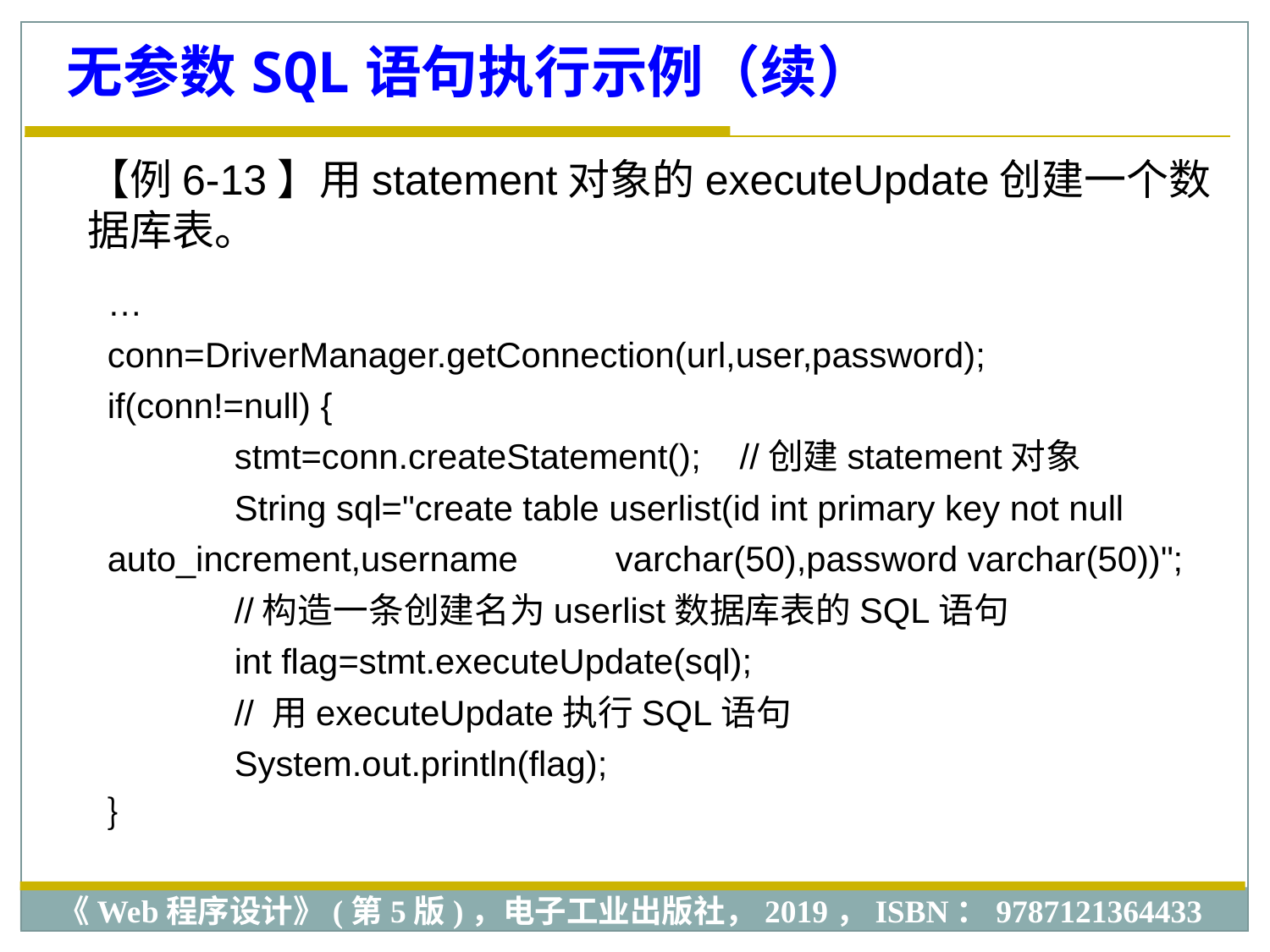

无参数SQL语句执行示例（续）

【例6-13】用statement对象的executeUpdate创建一个数据库表。

…
conn=DriverManager.getConnection(url,user,password);
if(conn!=null) {
	stmt=conn.createStatement();    //创建statement对象
	String sql="create table userlist(id int primary key not null auto_increment,username 	varchar(50),password varchar(50))";
	//构造一条创建名为userlist数据库表的SQL语句
	int flag=stmt.executeUpdate(sql);
	// 用executeUpdate执行SQL语句
	System.out.println(flag);
｝